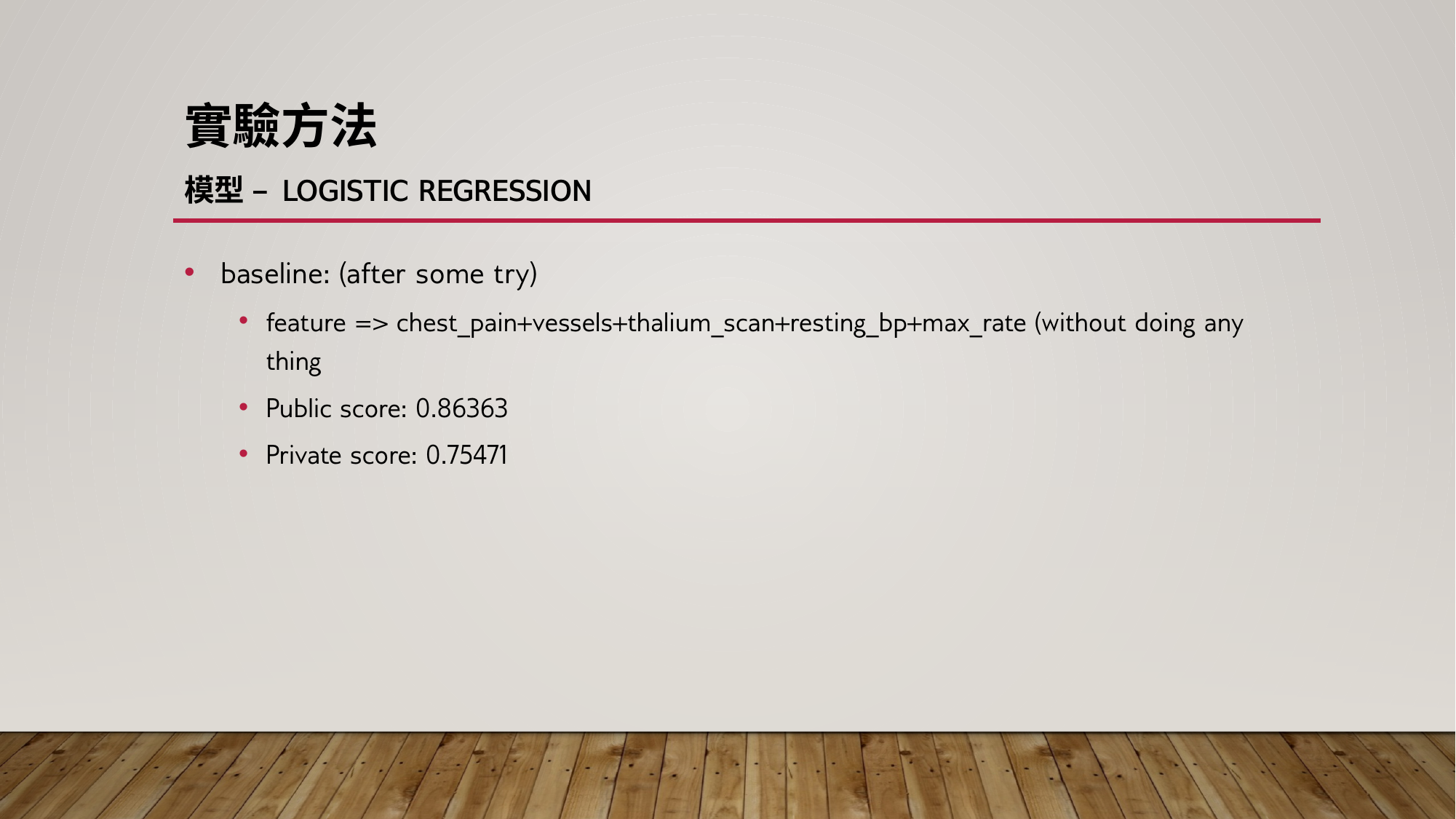

# 實驗方法 模型 – logistic regression
 baseline: (after some try)
feature => chest_pain+vessels+thalium_scan+resting_bp+max_rate (without doing any thing
Public score: 0.86363
Private score: 0.75471